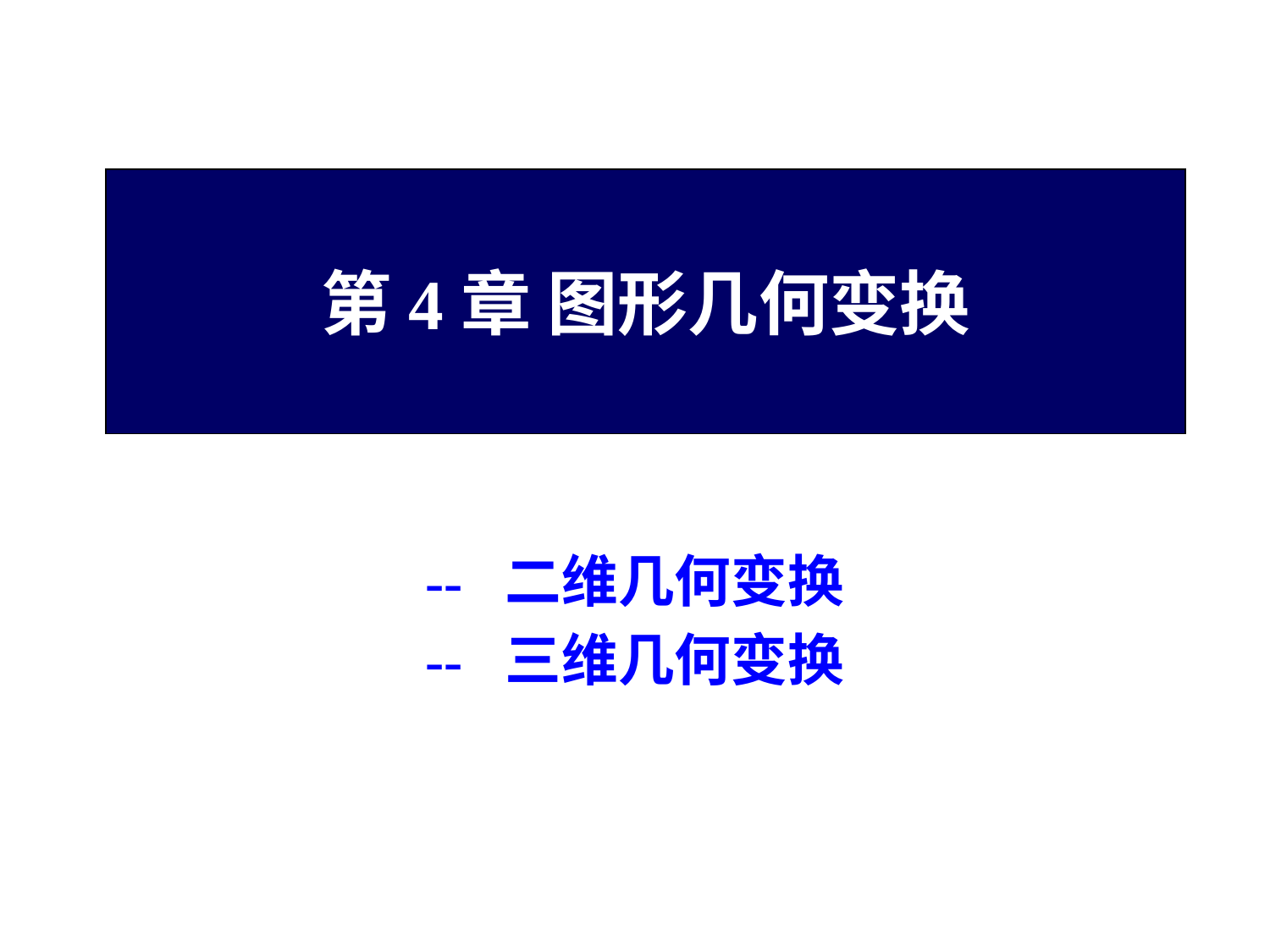

# 第4章 图形几何变换
--  二维几何变换
--  三维几何变换